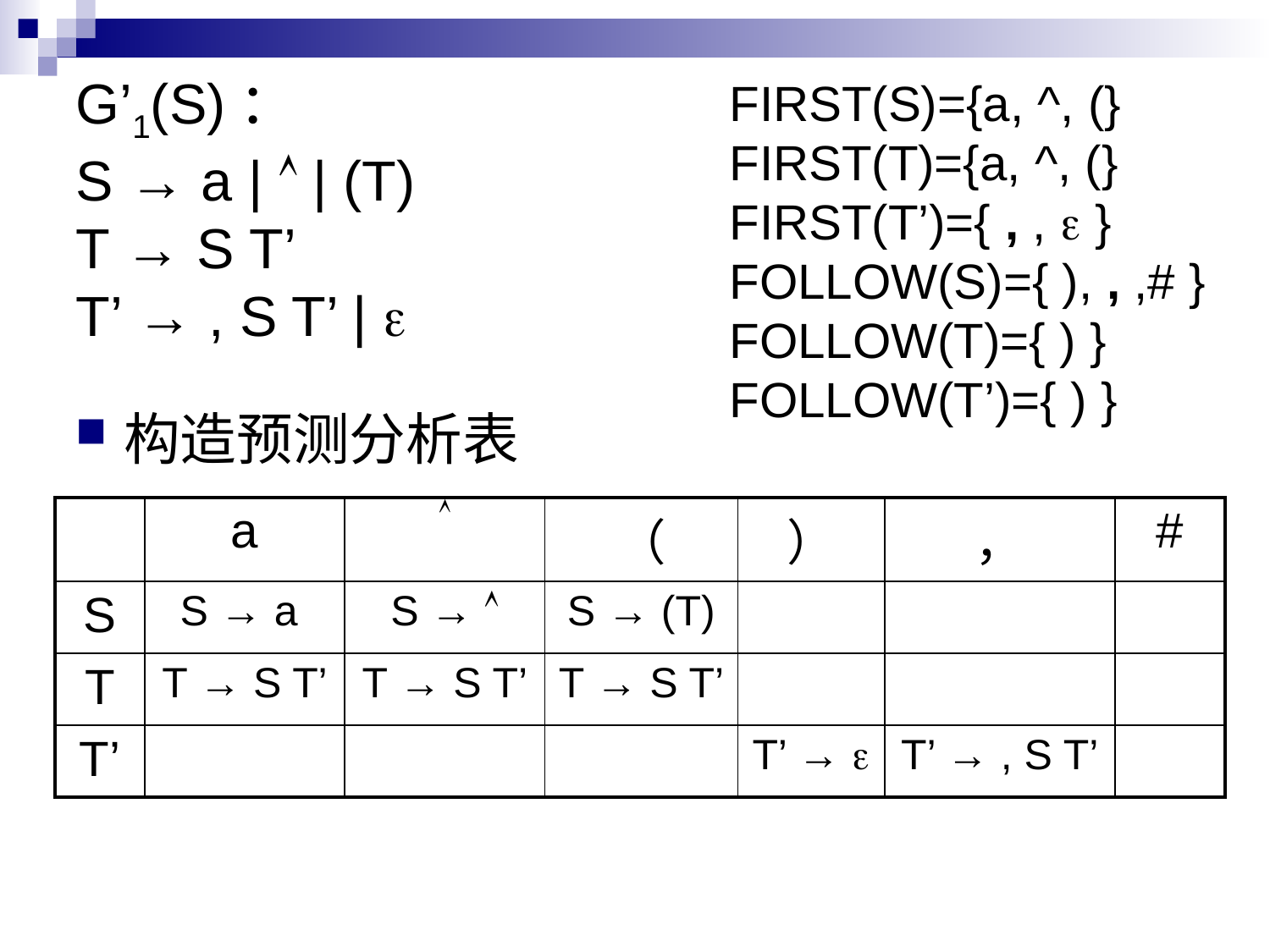

FIRST(S)={a, ^, (}
FIRST(T)={a, ^, (}
FIRST(T’)={ , , ε }
FOLLOW(S)={ ), , ,# }
FOLLOW(T)={ ) }
FOLLOW(T’)={ ) }
# G’1(S)： S → a | ∧ | (T) T → S T’ T’ → , S T’ | ε
构造预测分析表

|  | a | ∧ | （ | ） | ， | # |
| --- | --- | --- | --- | --- | --- | --- |
| S | S → a | S → ∧ | S → (T) |  |  |  |
| T | T → S T’ | T → S T’ | T → S T’ |  |  |  |
| T’ |  |  |  | T’ → ε | T’ → , S T’ |  |
20